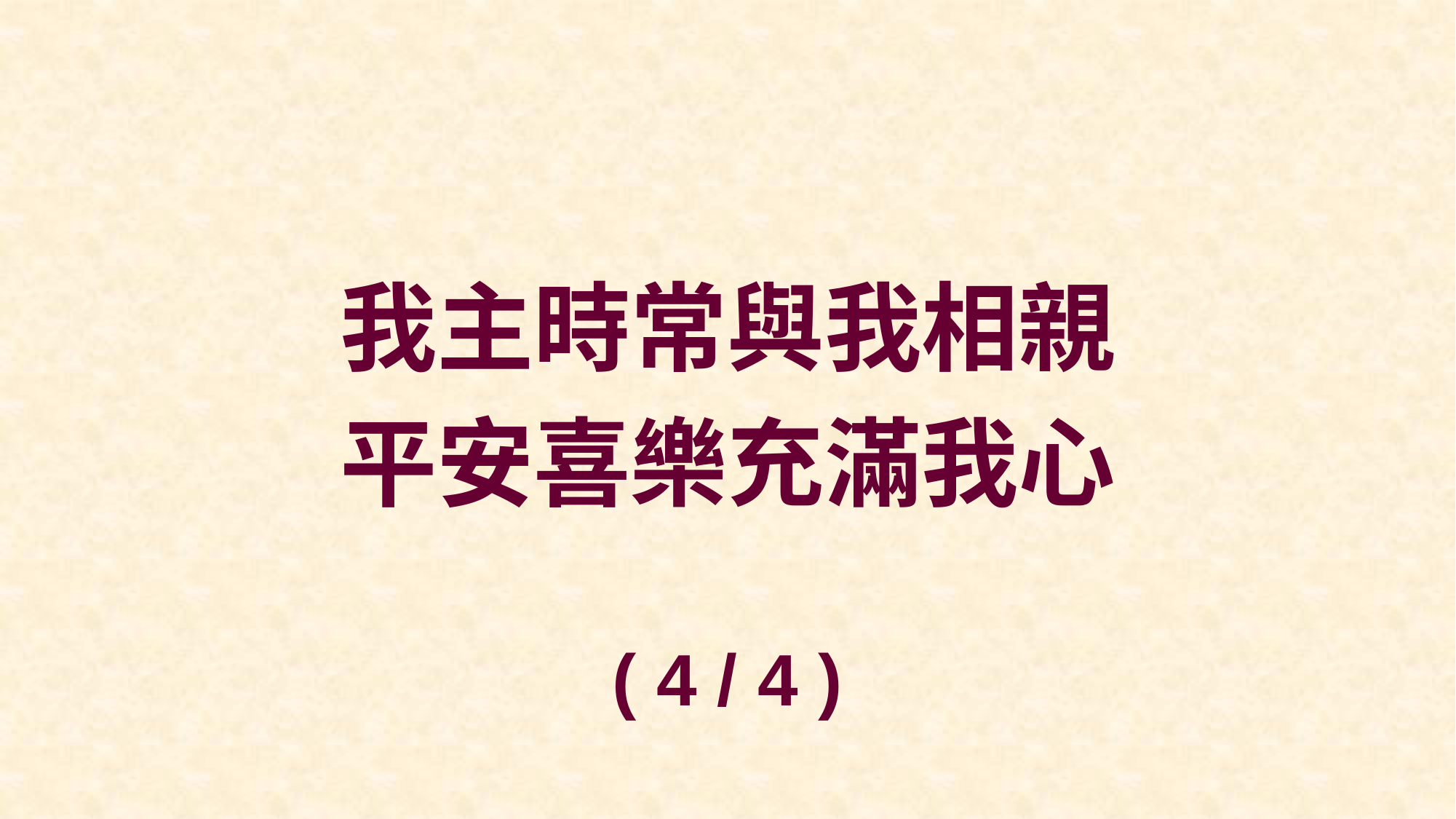

我主時常與我相親
平安喜樂充滿我心
( 4 / 4 )